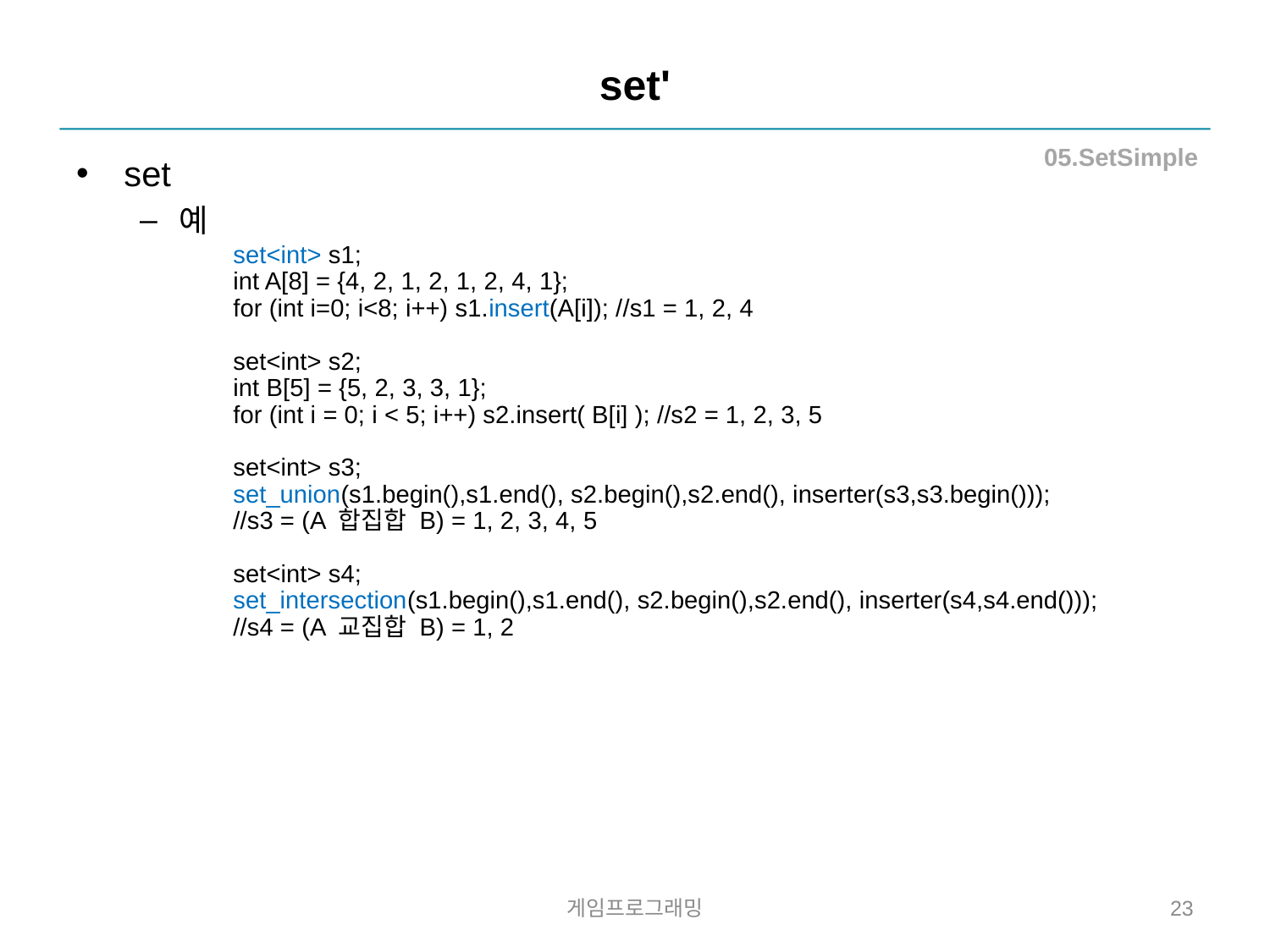

# set'
05.SetSimple
set
예

set<int> s1;
int A[8] = {4, 2, 1, 2, 1, 2, 4, 1};
for (int i=0; i<8; i++) s1.insert(A[i]); //s1 = 1, 2, 4

set<int> s2;
int B[5] = {5, 2, 3, 3, 1};
for (int i = 0; i < 5; i++) s2.insert( B[i] ); //s2 = 1, 2, 3, 5

set<int> s3;
set_union(s1.begin(),s1.end(), s2.begin(),s2.end(), inserter(s3,s3.begin()));
//s3 = (A 합집합 B) = 1, 2, 3, 4, 5

set<int> s4;
set_intersection(s1.begin(),s1.end(), s2.begin(),s2.end(), inserter(s4,s4.end()));
//s4 = (A 교집합 B) = 1, 2
게임프로그래밍
23